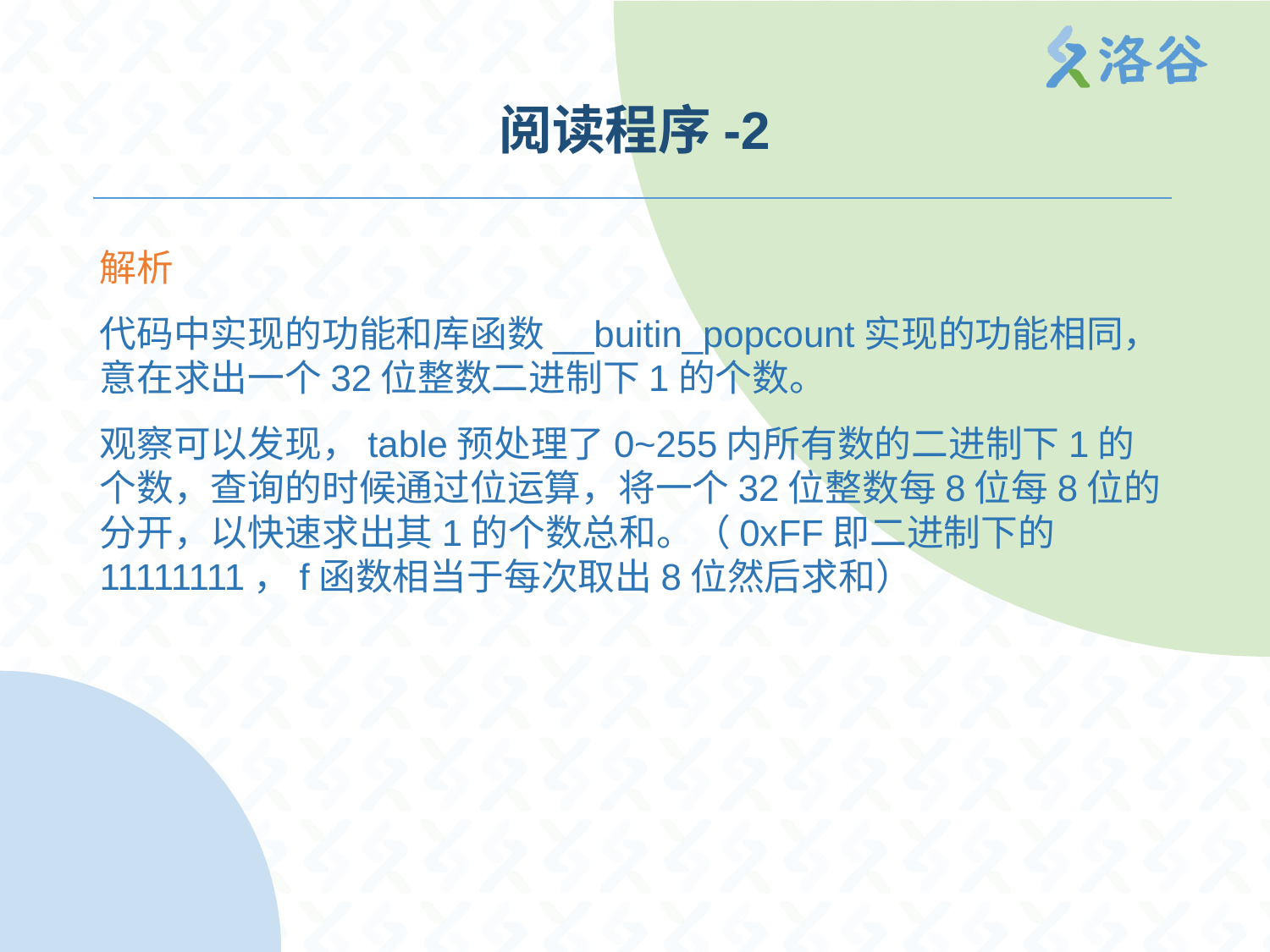

# 阅读程序-2
解析
代码中实现的功能和库函数__buitin_popcount实现的功能相同，意在求出一个32位整数二进制下1的个数。
观察可以发现，table预处理了0~255内所有数的二进制下1的个数，查询的时候通过位运算，将一个32位整数每8位每8位的分开，以快速求出其1的个数总和。（0xFF即二进制下的11111111，f函数相当于每次取出8位然后求和）